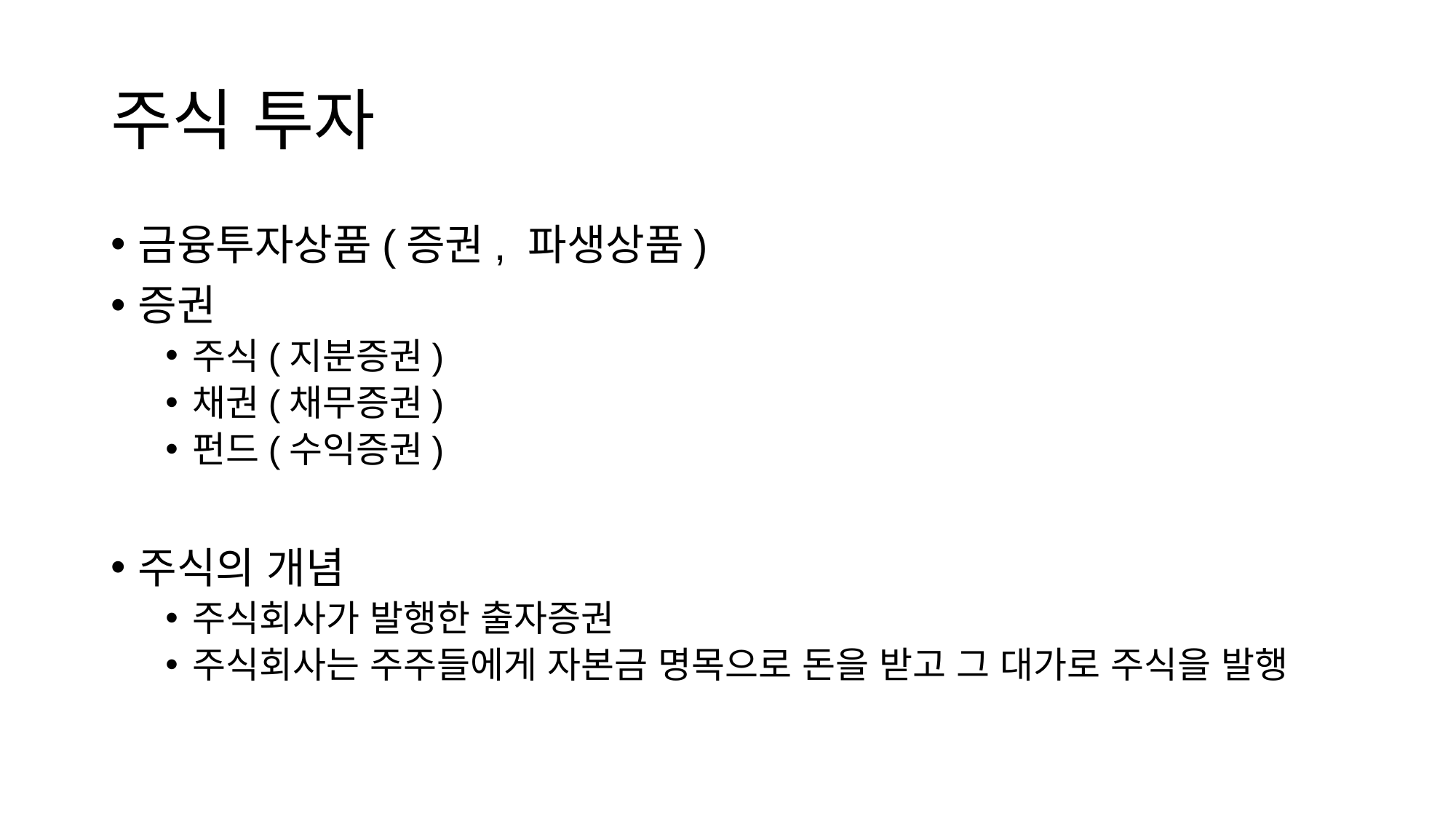

# 주식 투자
금융투자상품(증권, 파생상품)
증권
주식(지분증권)
채권(채무증권)
펀드(수익증권)

주식의 개념
주식회사가 발행한 출자증권
주식회사는 주주들에게 자본금 명목으로 돈을 받고 그 대가로 주식을 발행